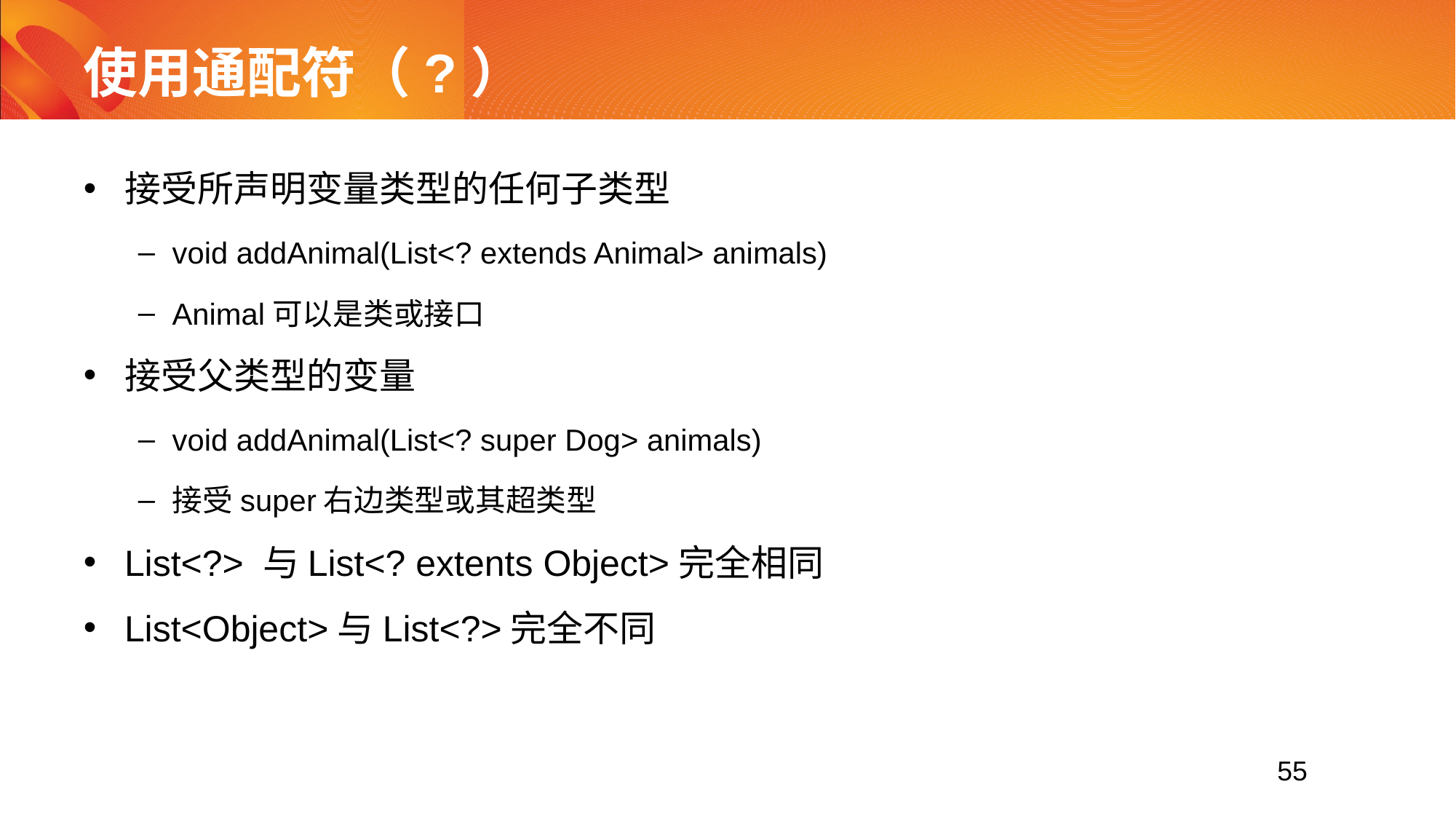

# 使用通配符（?）
接受所声明变量类型的任何子类型
void addAnimal(List<? extends Animal> animals)
Animal可以是类或接口
接受父类型的变量
void addAnimal(List<? super Dog> animals)
接受super右边类型或其超类型
List<?> 与List<? extents Object>完全相同
List<Object>与List<?>完全不同